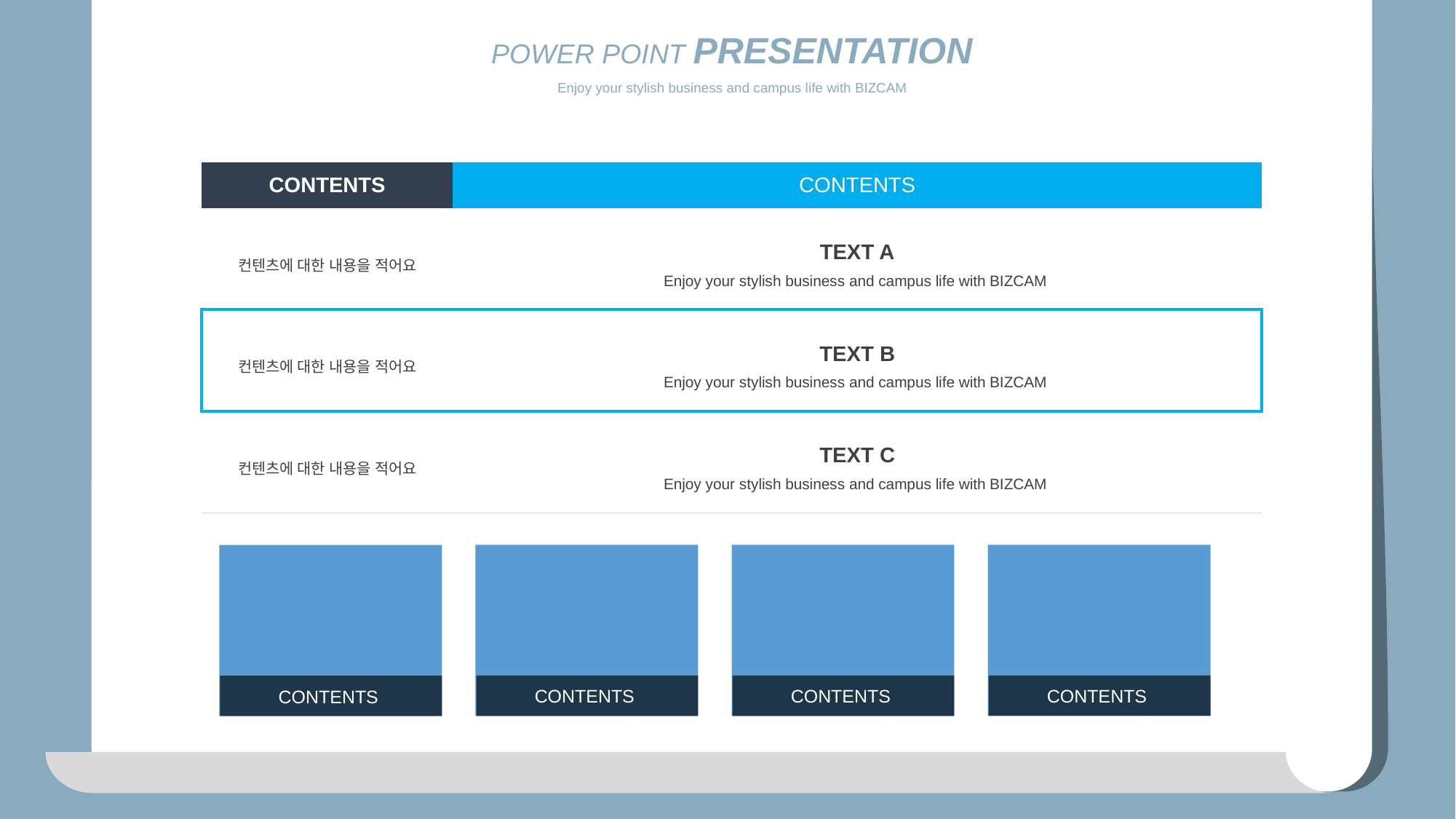

POWER POINT PRESENTATION
Enjoy your stylish business and campus life with BIZCAM

| CONTENTS | CONTENTS |
| --- | --- |
| 컨텐츠에 대한 내용을 적어요 | TEXT A Enjoy your stylish business and campus life with BIZCAM |
| 컨텐츠에 대한 내용을 적어요 | TEXT B Enjoy your stylish business and campus life with BIZCAM |
| 컨텐츠에 대한 내용을 적어요 | TEXT C Enjoy your stylish business and campus life with BIZCAM |

CONTENTS
CONTENTS
CONTENTS
CONTENTS